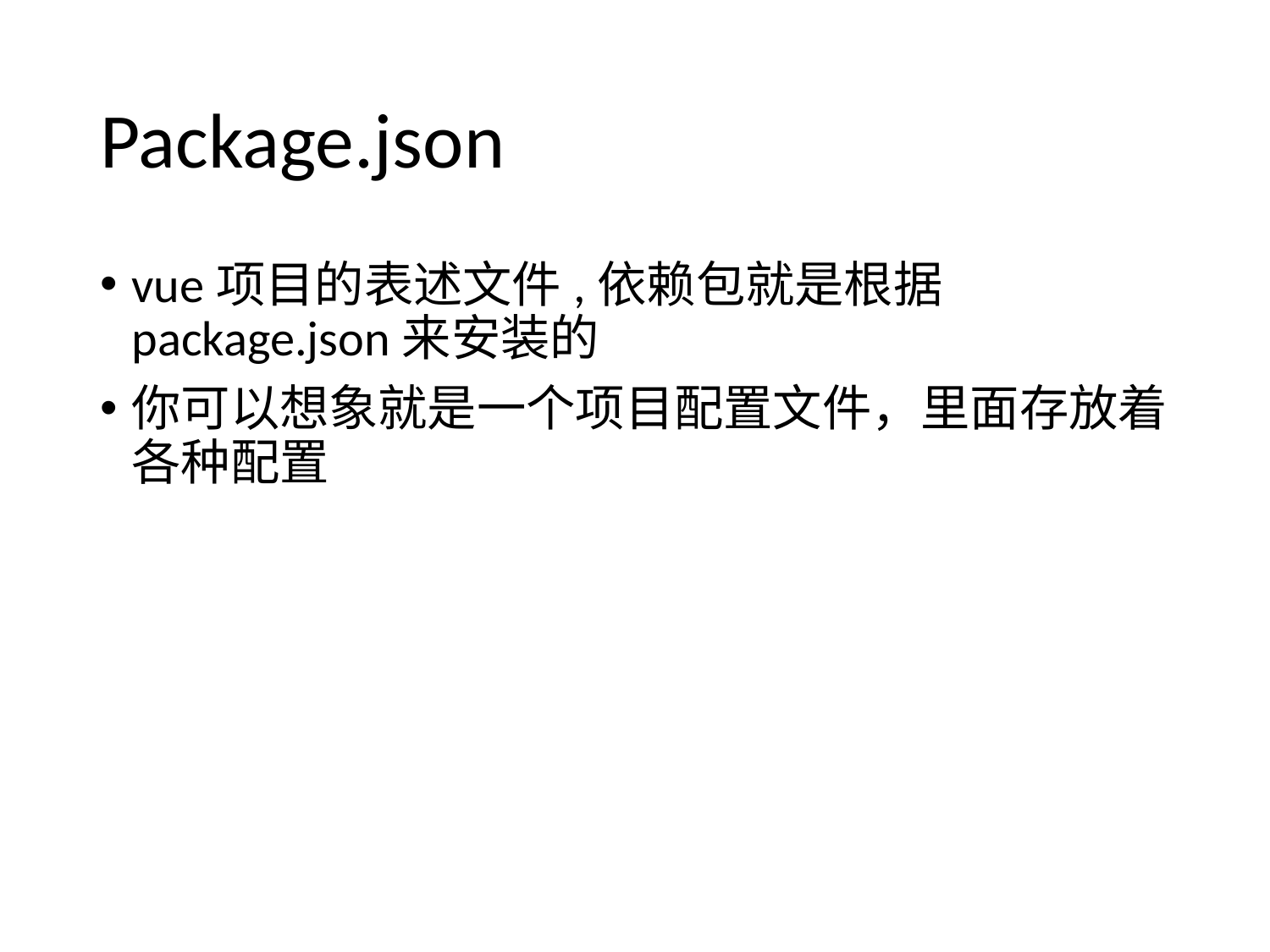

# Package.json
vue项目的表述文件,依赖包就是根据package.json来安装的
你可以想象就是一个项目配置文件，里面存放着各种配置